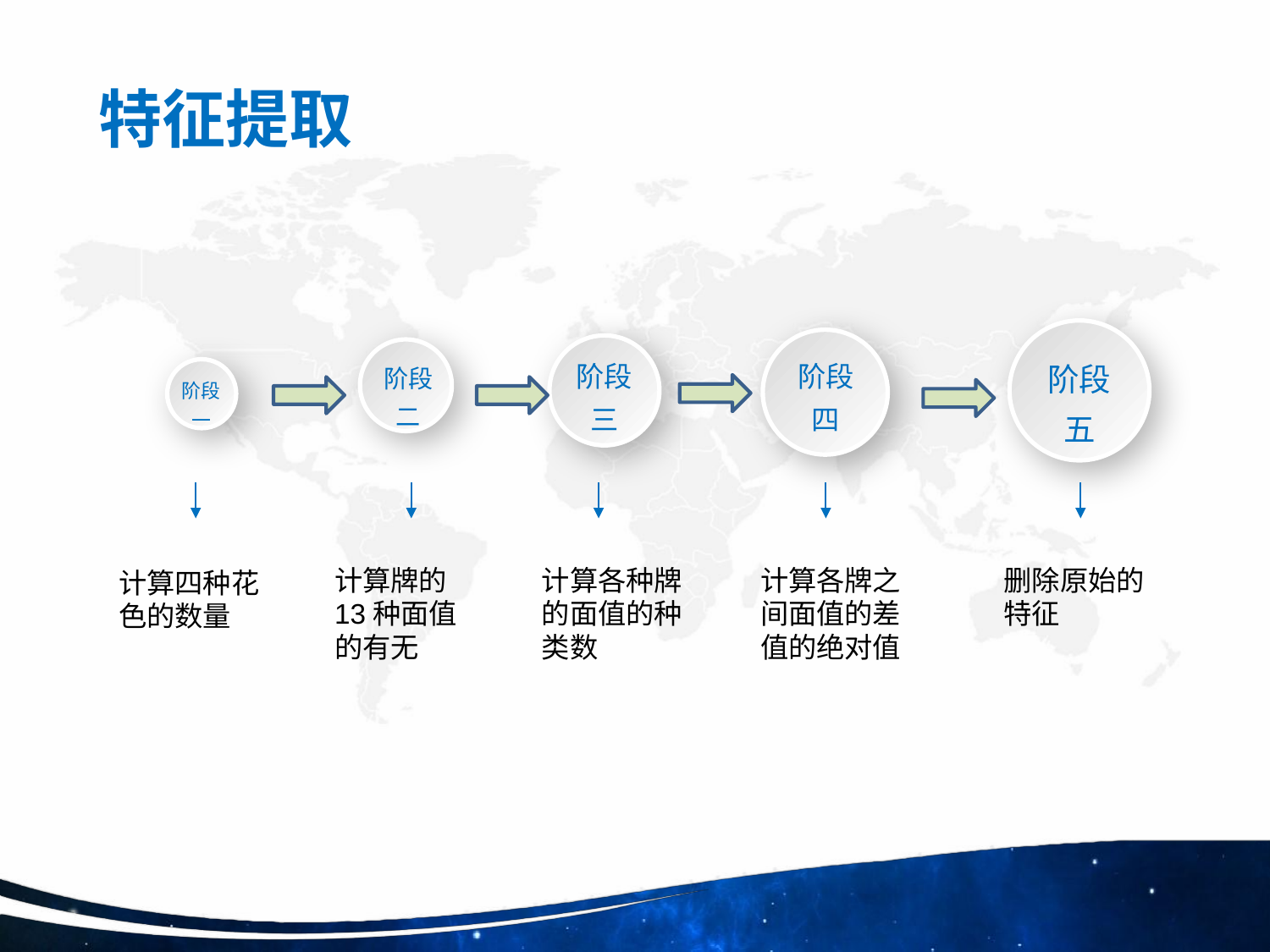

# 特征提取

阶段
五

阶段
四

阶段
三

阶段
二

阶段
一

计算牌的13种面值的有无
计算各种牌的面值的种类数
计算各牌之间面值的差值的绝对值
删除原始的特征
计算四种花色的数量